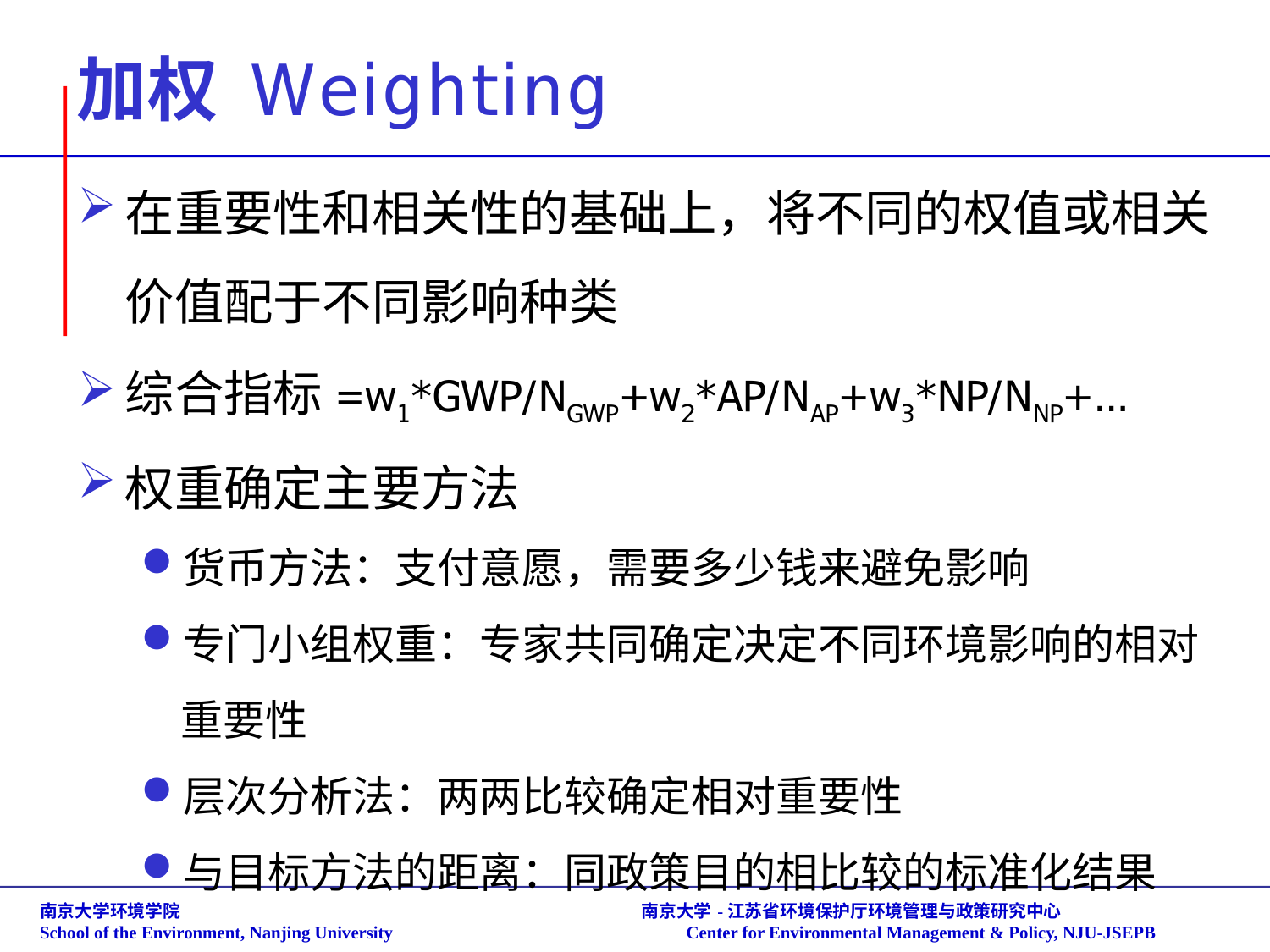

# 加权 Weighting
在重要性和相关性的基础上，将不同的权值或相关价值配于不同影响种类
综合指标=w1*GWP/NGWP+w2*AP/NAP+w3*NP/NNP+…
权重确定主要方法
货币方法：支付意愿，需要多少钱来避免影响
专门小组权重：专家共同确定决定不同环境影响的相对重要性
层次分析法：两两比较确定相对重要性
与目标方法的距离：同政策目的相比较的标准化结果